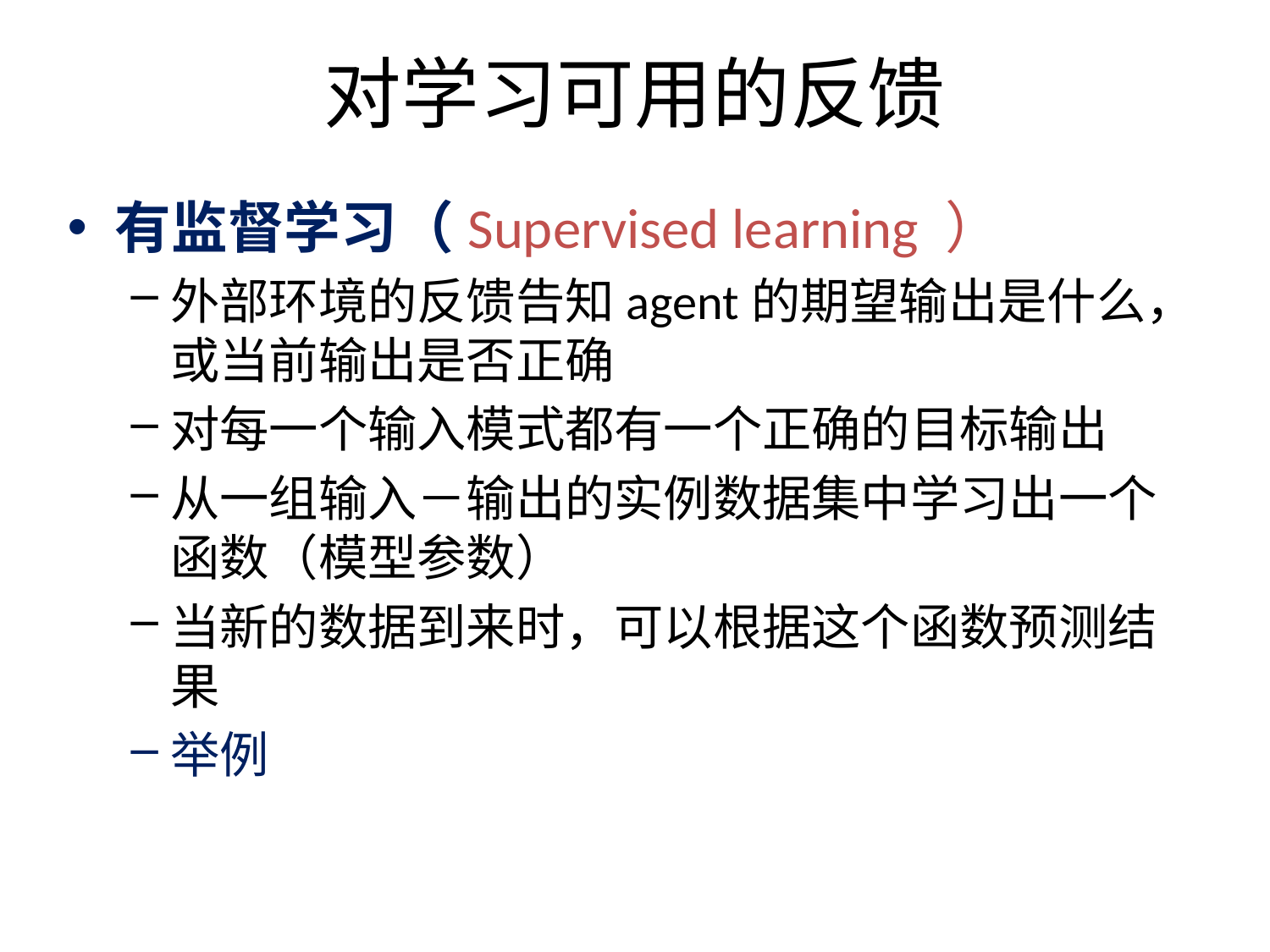

对学习可用的反馈
有监督学习（Supervised learning ）
外部环境的反馈告知agent的期望输出是什么，或当前输出是否正确
对每一个输入模式都有一个正确的目标输出
从一组输入－输出的实例数据集中学习出一个函数（模型参数）
当新的数据到来时，可以根据这个函数预测结果
举例